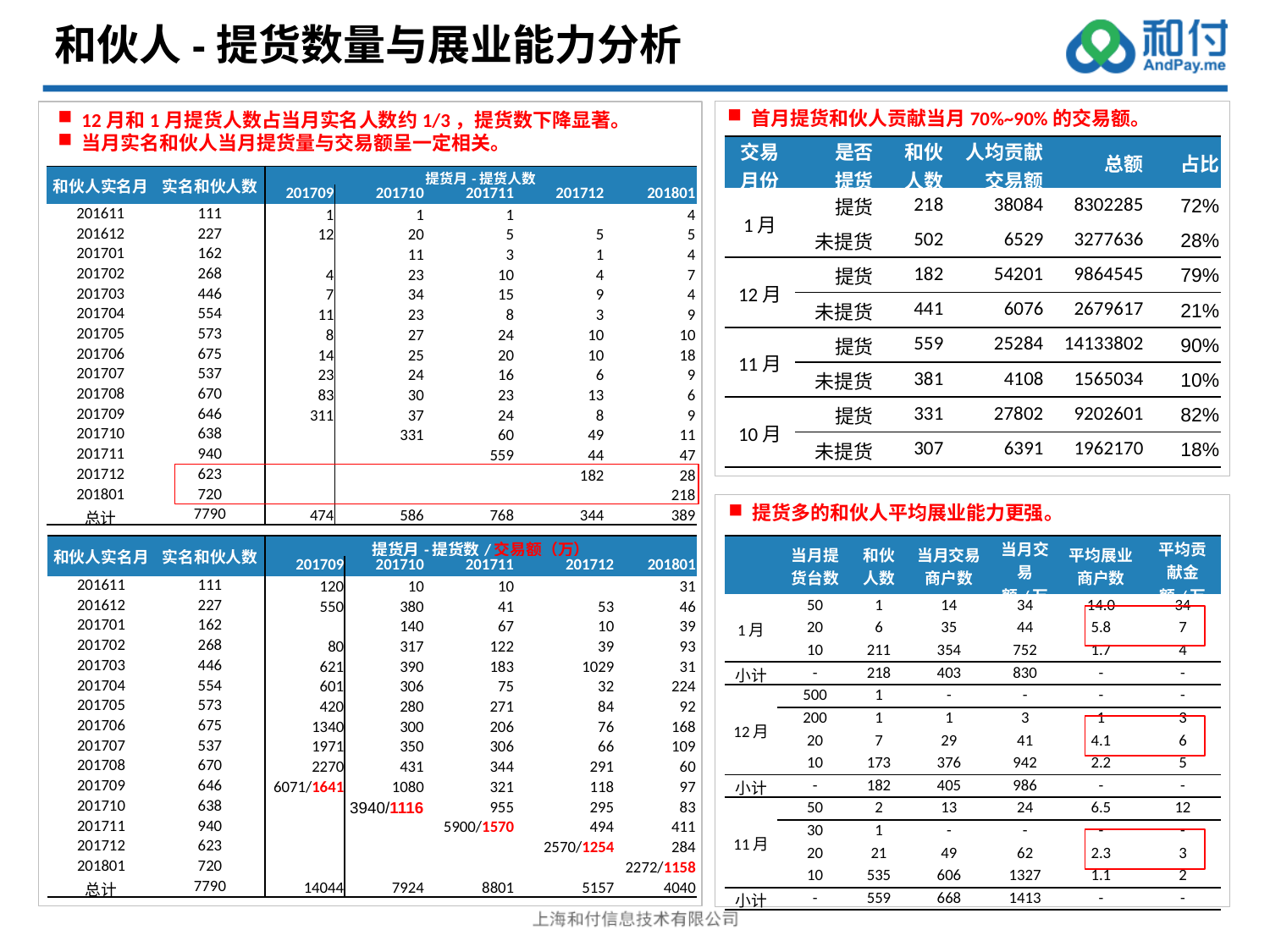

和伙人-提货数量与展业能力分析
首月提货和伙人贡献当月70%~90%的交易额。

12月和1月提货人数占当月实名人数约1/3，提货数下降显著。
当月实名和伙人当月提货量与交易额呈一定相关。
| 交易 月份 | 是否 提货 | 和伙 人数 | 人均贡献 交易额 | 总额 | 占比 |
| --- | --- | --- | --- | --- | --- |
| 1月 | 提货 | 218 | 38084 | 8302285 | 72% |
|  | 未提货 | 502 | 6529 | 3277636 | 28% |
| 12月 | 提货 | 182 | 54201 | 9864545 | 79% |
|  | 未提货 | 441 | 6076 | 2679617 | 21% |
| 11月 | 提货 | 559 | 25284 | 14133802 | 90% |
|  | 未提货 | 381 | 4108 | 1565034 | 10% |
| 10月 | 提货 | 331 | 27802 | 9202601 | 82% |
|  | 未提货 | 307 | 6391 | 1962170 | 18% |
| 和伙人实名月 | 实名和伙人数 | 提货月-提货人数 |  |  |  |  |
| --- | --- | --- | --- | --- | --- | --- |
|  |  | 201709 | 201710 | 201711 | 201712 | 201801 |
| 201611 | 111 | 1 | 1 | 1 |  | 4 |
| 201612 | 227 | 12 | 20 | 5 | 5 | 5 |
| 201701 | 162 |  | 11 | 3 | 1 | 4 |
| 201702 | 268 | 4 | 23 | 10 | 4 | 7 |
| 201703 | 446 | 7 | 34 | 15 | 9 | 4 |
| 201704 | 554 | 11 | 23 | 8 | 3 | 9 |
| 201705 | 573 | 8 | 27 | 24 | 10 | 10 |
| 201706 | 675 | 14 | 25 | 20 | 10 | 18 |
| 201707 | 537 | 23 | 24 | 16 | 6 | 9 |
| 201708 | 670 | 83 | 30 | 23 | 13 | 6 |
| 201709 | 646 | 311 | 37 | 24 | 8 | 9 |
| 201710 | 638 |  | 331 | 60 | 49 | 11 |
| 201711 | 940 |  |  | 559 | 44 | 47 |
| 201712 | 623 |  |  |  | 182 | 28 |
| 201801 | 720 |  |  |  |  | 218 |
| 总计 | 7790 | 474 | 586 | 768 | 344 | 389 |

提货多的和伙人平均展业能力更强。
| 和伙人实名月 | 实名和伙人数 | 提货月-提货数/交易额（万） |  |  |  |  |
| --- | --- | --- | --- | --- | --- | --- |
|  |  | 201709 | 201710 | 201711 | 201712 | 201801 |
| 201611 | 111 | 120 | 10 | 10 |  | 31 |
| 201612 | 227 | 550 | 380 | 41 | 53 | 46 |
| 201701 | 162 |  | 140 | 67 | 10 | 39 |
| 201702 | 268 | 80 | 317 | 122 | 39 | 93 |
| 201703 | 446 | 621 | 390 | 183 | 1029 | 31 |
| 201704 | 554 | 601 | 306 | 75 | 32 | 224 |
| 201705 | 573 | 420 | 280 | 271 | 84 | 92 |
| 201706 | 675 | 1340 | 300 | 206 | 76 | 168 |
| 201707 | 537 | 1971 | 350 | 306 | 66 | 109 |
| 201708 | 670 | 2270 | 431 | 344 | 291 | 60 |
| 201709 | 646 | 6071/1641 | 1080 | 321 | 118 | 97 |
| 201710 | 638 |  | 3940/1116 | 955 | 295 | 83 |
| 201711 | 940 |  |  | 5900/1570 | 494 | 411 |
| 201712 | 623 |  |  |  | 2570/1254 | 284 |
| 201801 | 720 |  |  |  |  | 2272/1158 |
| 总计 | 7790 | 14044 | 7924 | 8801 | 5157 | 4040 |
|  | 当月提 货台数 | 和伙 人数 | 当月交易 商户数 | 当月交易额/万 | 平均展业 商户数 | 平均贡 献金额/万 |
| --- | --- | --- | --- | --- | --- | --- |
| 1月 | 50 | 1 | 14 | 34 | 14.0 | 34 |
|  | 20 | 6 | 35 | 44 | 5.8 | 7 |
|  | 10 | 211 | 354 | 752 | 1.7 | 4 |
| 小计 | - | 218 | 403 | 830 | - | - |
| 12月 | 500 | 1 | - | - | - | - |
|  | 200 | 1 | 1 | 3 | 1 | 3 |
|  | 20 | 7 | 29 | 41 | 4.1 | 6 |
|  | 10 | 173 | 376 | 942 | 2.2 | 5 |
| 小计 | - | 182 | 405 | 986 | - | - |
| 11月 | 50 | 2 | 13 | 24 | 6.5 | 12 |
|  | 30 | 1 | - | - | - | - |
|  | 20 | 21 | 49 | 62 | 2.3 | 3 |
|  | 10 | 535 | 606 | 1327 | 1.1 | 2 |
| 小计 | - | 559 | 668 | 1413 | - | - |